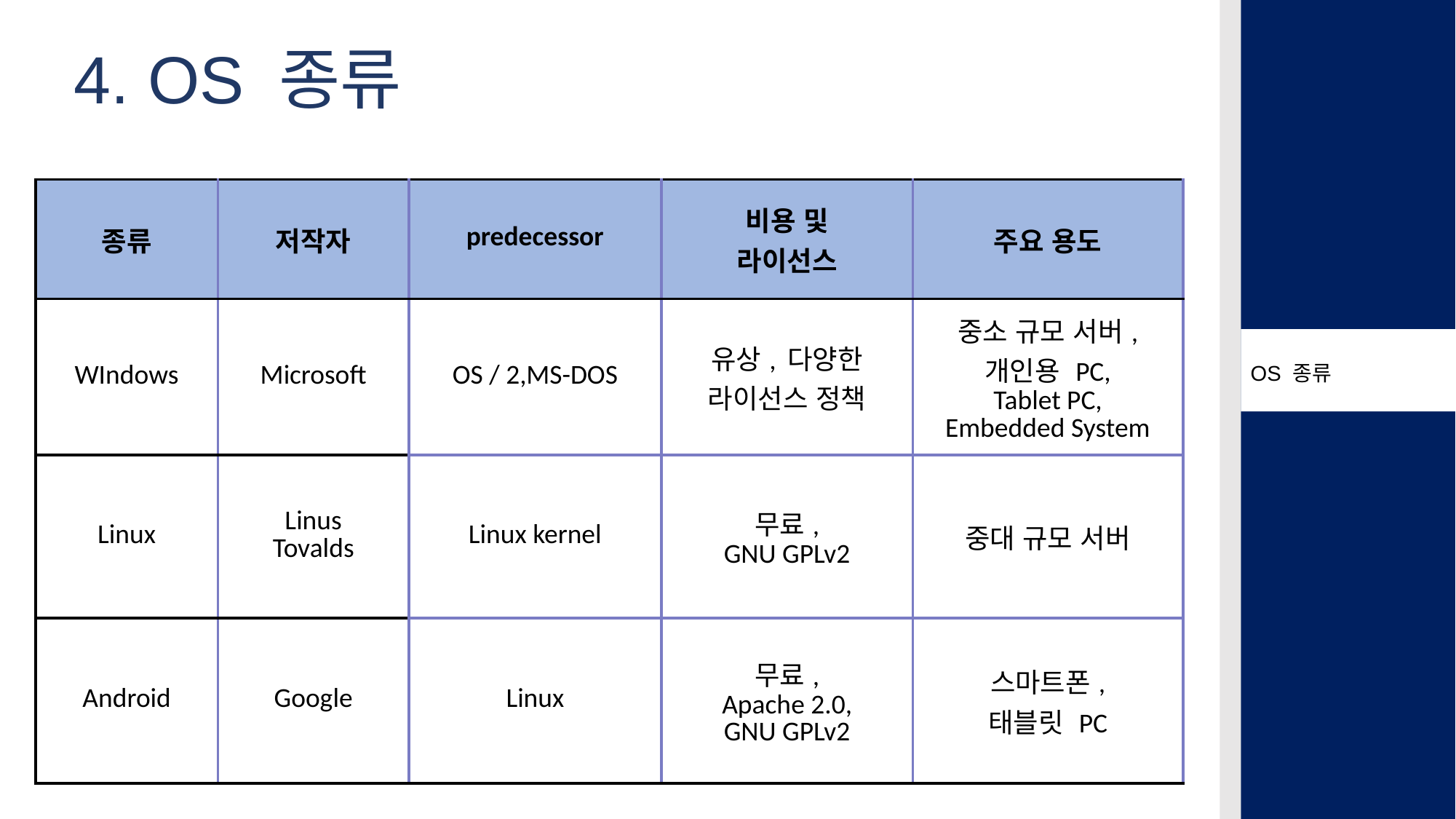

4. OS 종류
| 종류 | 저작자 | predecessor | 비용 및 라이선스 | 주요 용도 |
| --- | --- | --- | --- | --- |
| WIndows | Microsoft | OS / 2,MS-DOS | 유상, 다양한 라이선스 정책 | 중소 규모 서버, 개인용 PC, Tablet PC, Embedded System |
| Linux | Linus Tovalds | Linux kernel | 무료, GNU GPLv2 | 중대 규모 서버 |
| Android | Google | Linux | 무료, Apache 2.0, GNU GPLv2 | 스마트폰, 태블릿 PC |

OS 종류
OS 종류